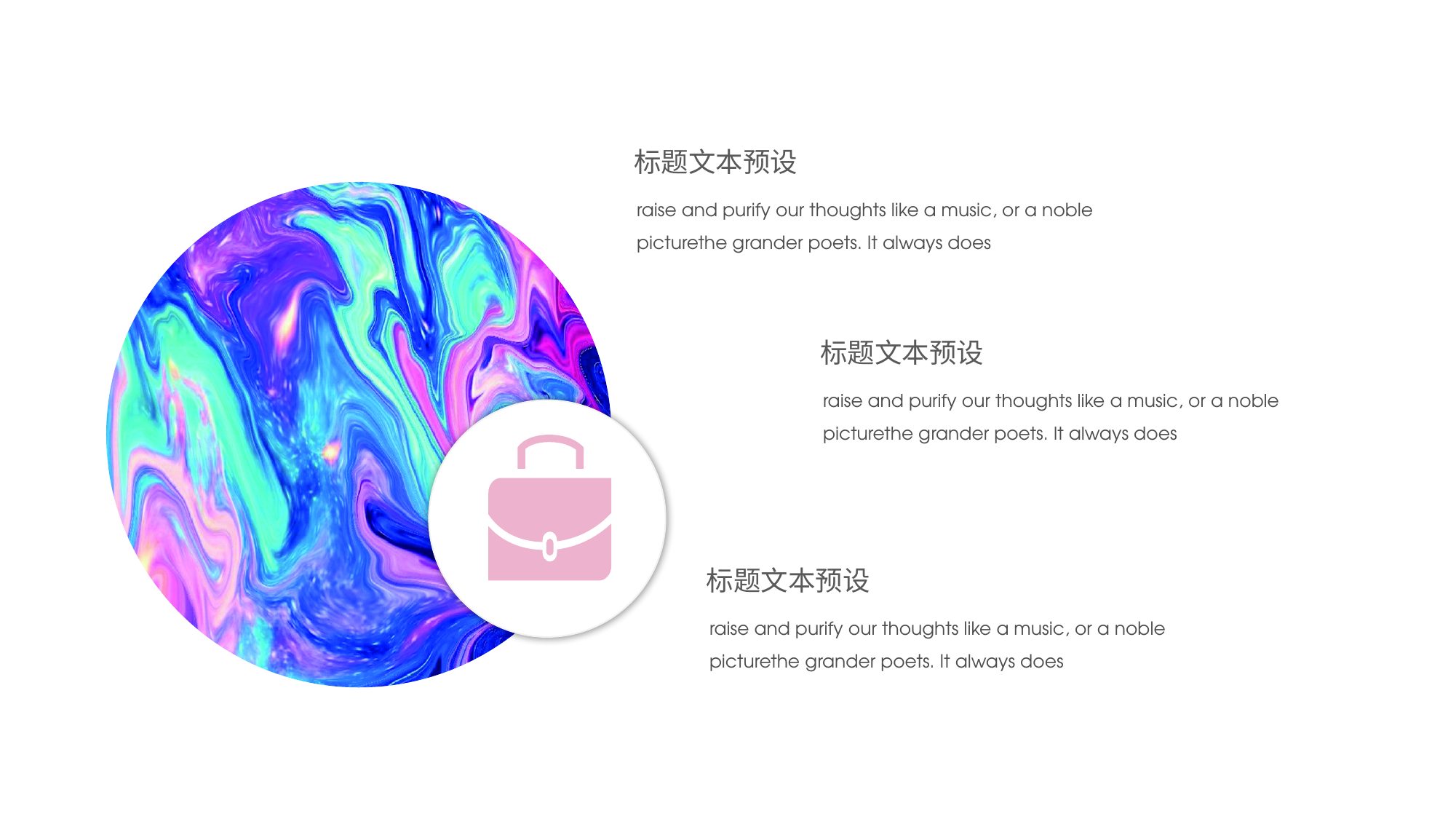

标题文本预设

raise and purify our thoughts like a music, or a noble picturethe grander poets. It always does
标题文本预设
raise and purify our thoughts like a music, or a noble picturethe grander poets. It always does

标题文本预设
raise and purify our thoughts like a music, or a noble picturethe grander poets. It always does